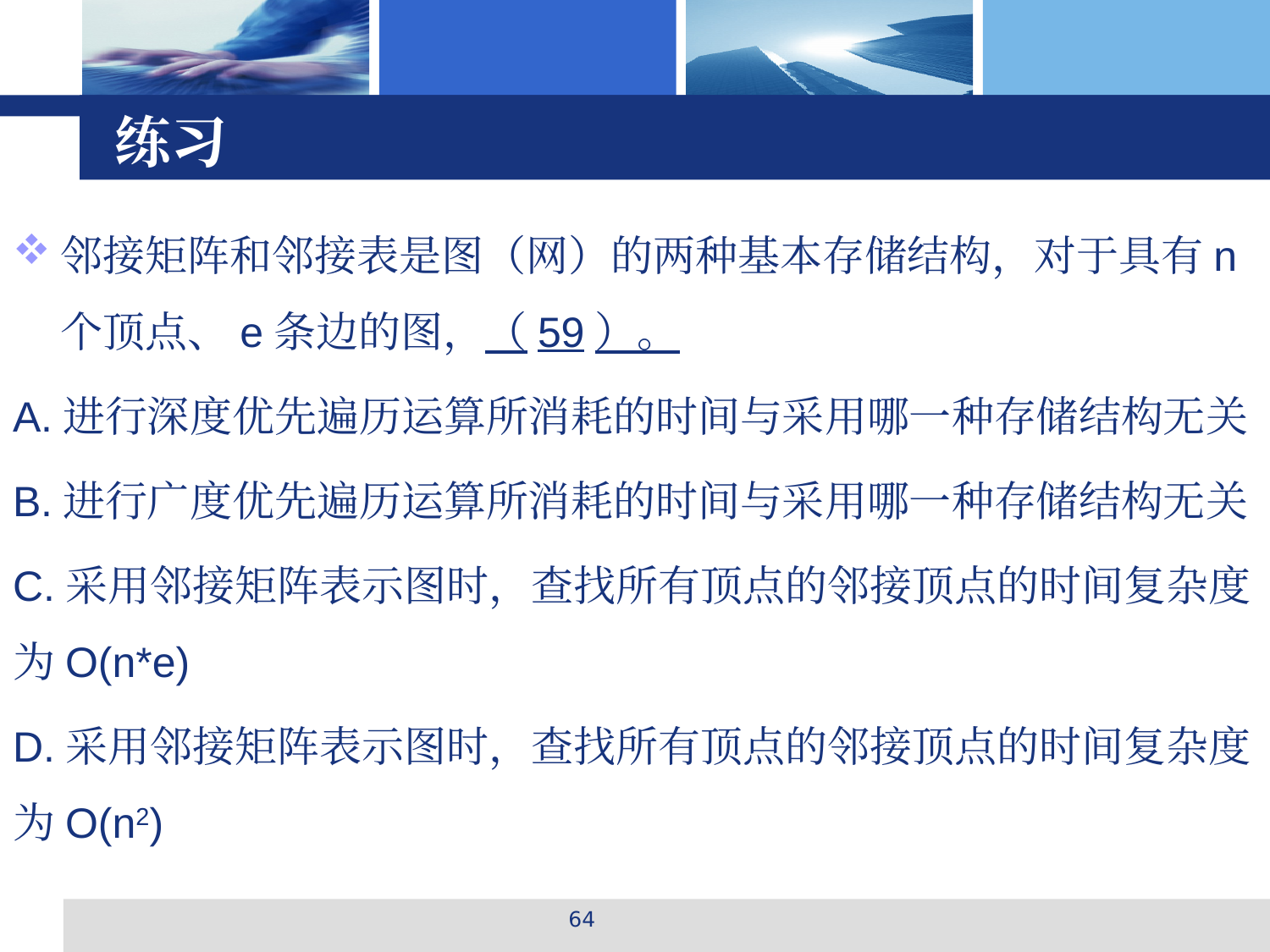

# 练习
邻接矩阵和邻接表是图（网）的两种基本存储结构，对于具有n个顶点、e条边的图，（59）。
A.进行深度优先遍历运算所消耗的时间与采用哪一种存储结构无关
B.进行广度优先遍历运算所消耗的时间与采用哪一种存储结构无关
C.采用邻接矩阵表示图时，查找所有顶点的邻接顶点的时间复杂度为O(n*e)
D.采用邻接矩阵表示图时，查找所有顶点的邻接顶点的时间复杂度为O(n2)

64